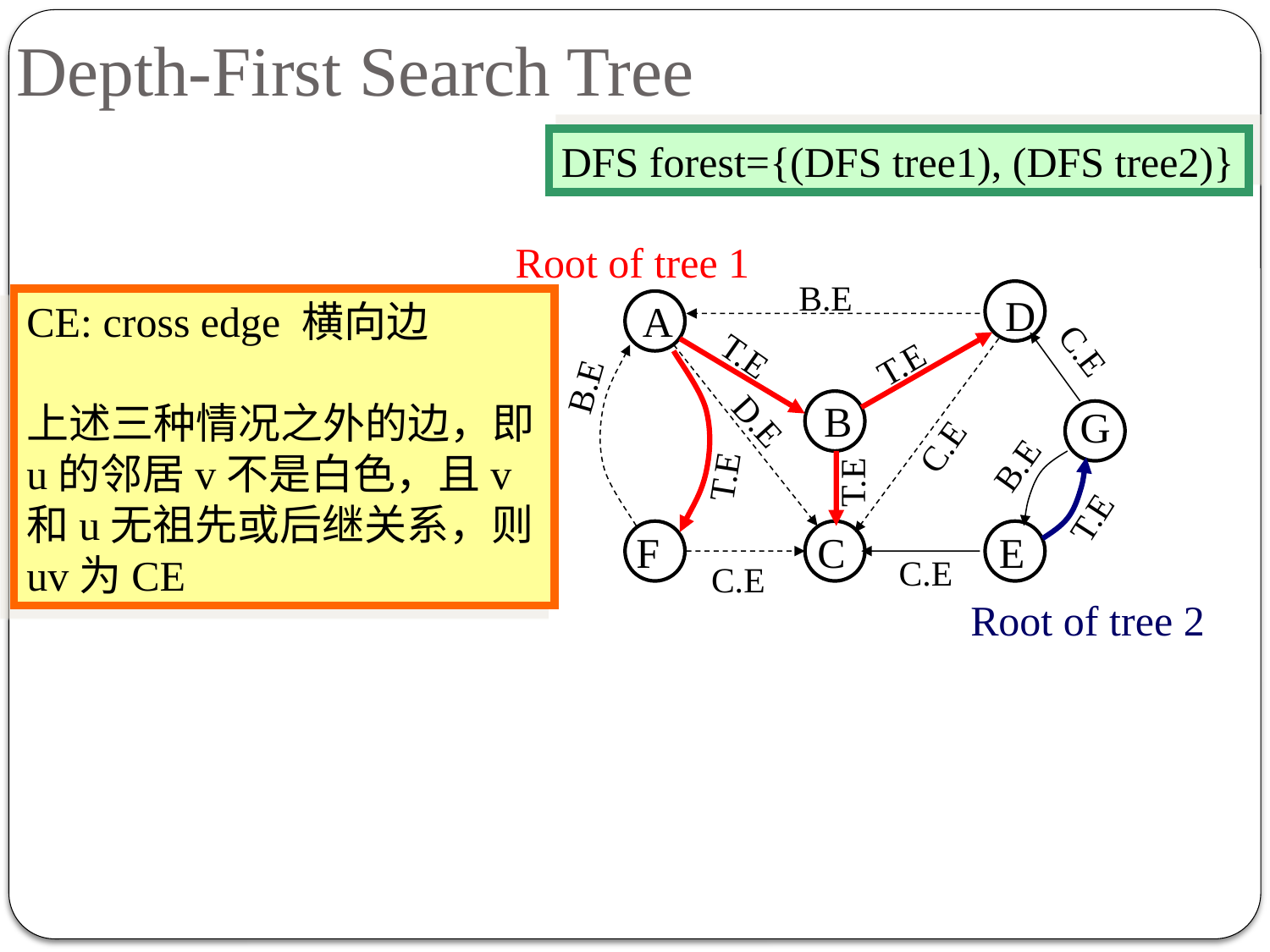

# Depth-First Search Tree
DFS forest={(DFS tree1), (DFS tree2)}
Root of tree 1
B.E

D
CE: cross edge 横向边

上述三种情况之外的边，即
u的邻居v不是白色，且v和u无祖先或后继关系，则uv为CE
A

T.E

C.E

T.E

B.E

B

G

D.E
C.E
B.E
T.E
T.E

T.E
F
C
E

C.E

C.E

Root of tree 2